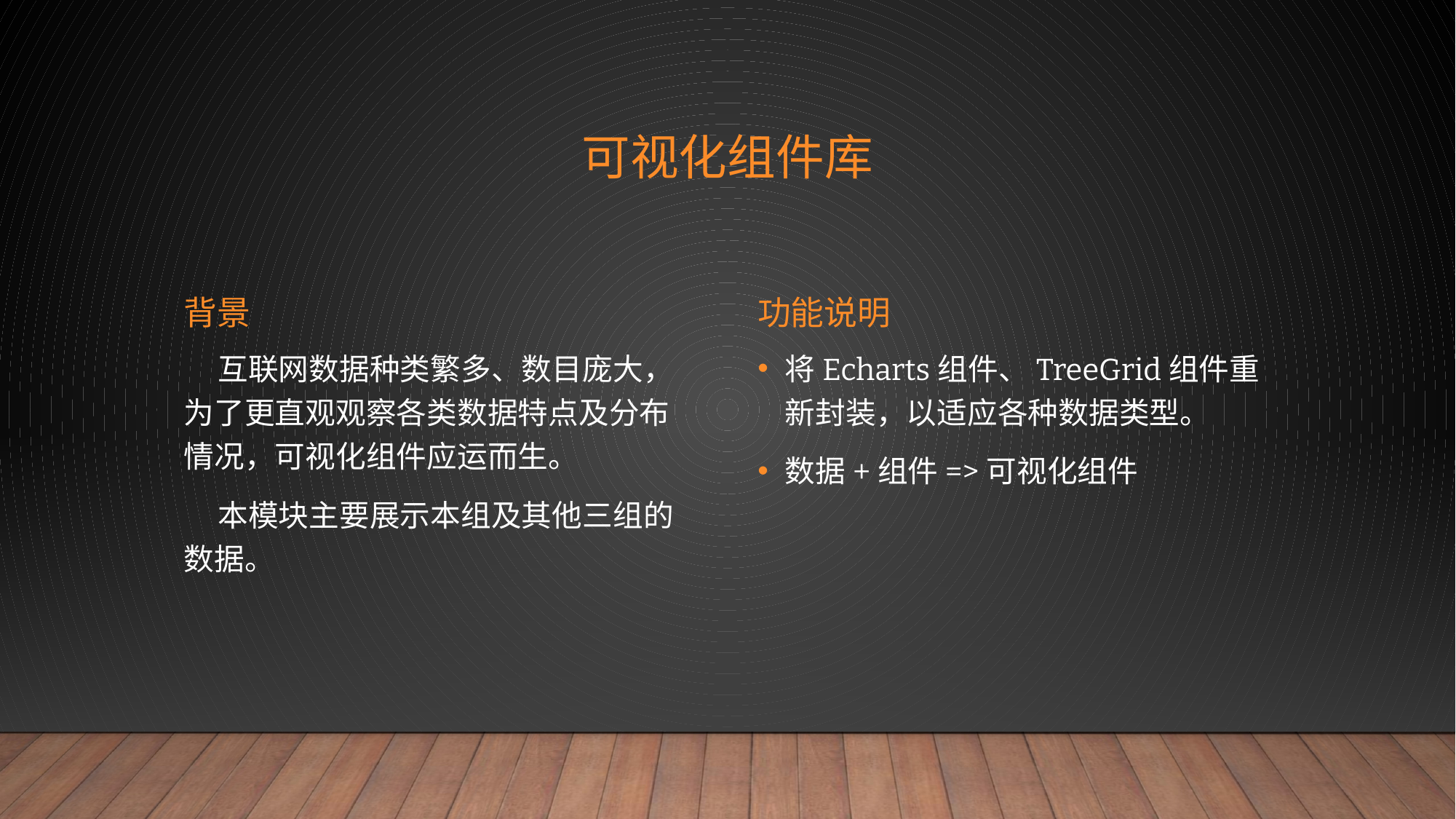

# 可视化组件库
背景
功能说明
将Echarts组件、TreeGrid组件重新封装，以适应各种数据类型。
数据+组件=>可视化组件

    互联网数据种类繁多、数目庞大，为了更直观观察各类数据特点及分布情况，可视化组件应运而生。
    本模块主要展示本组及其他三组的数据。